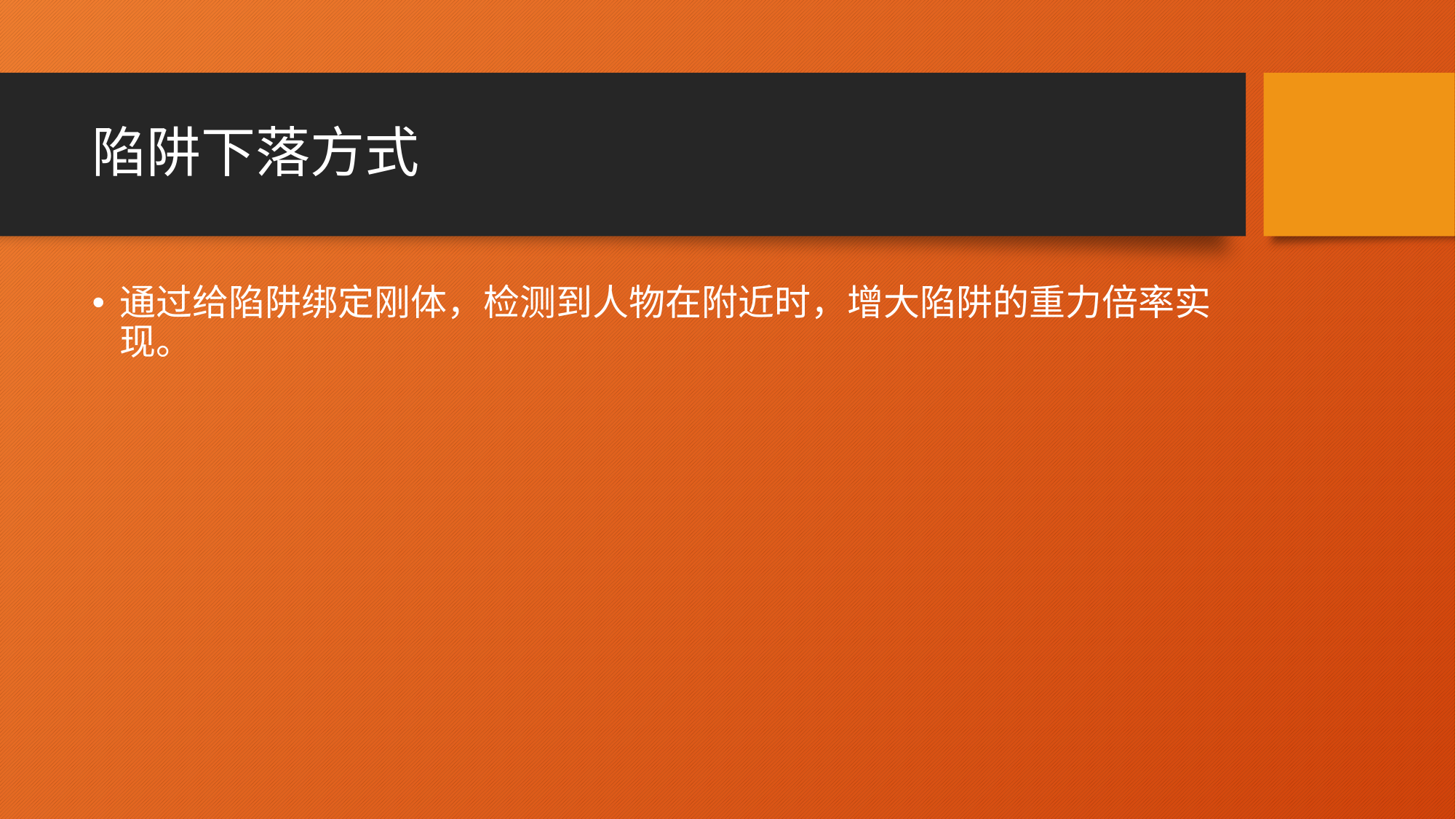

# 陷阱下落方式
通过给陷阱绑定刚体，检测到人物在附近时，增大陷阱的重力倍率实现。